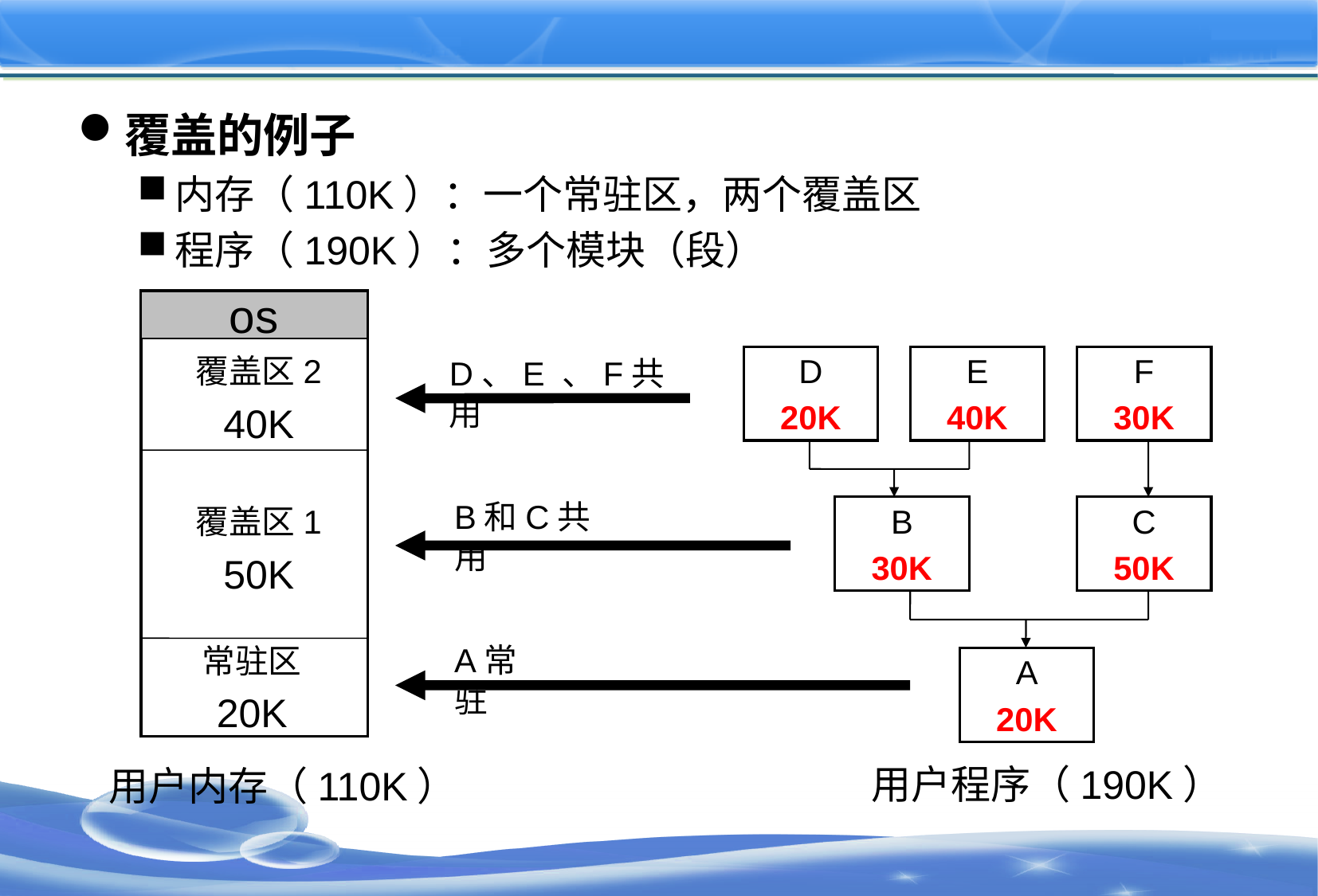

#
覆盖的例子
内存（110K）：一个常驻区，两个覆盖区
程序（190K）：多个模块（段）

os
D、E 、F共用
D
20K
E
40K
F
30K

B
30K
C
50K

A
20K
用户程序（190K）
覆盖区2
40K

B和C共用
覆盖区1
50K

A常驻

常驻区
20K

用户内存（110K）